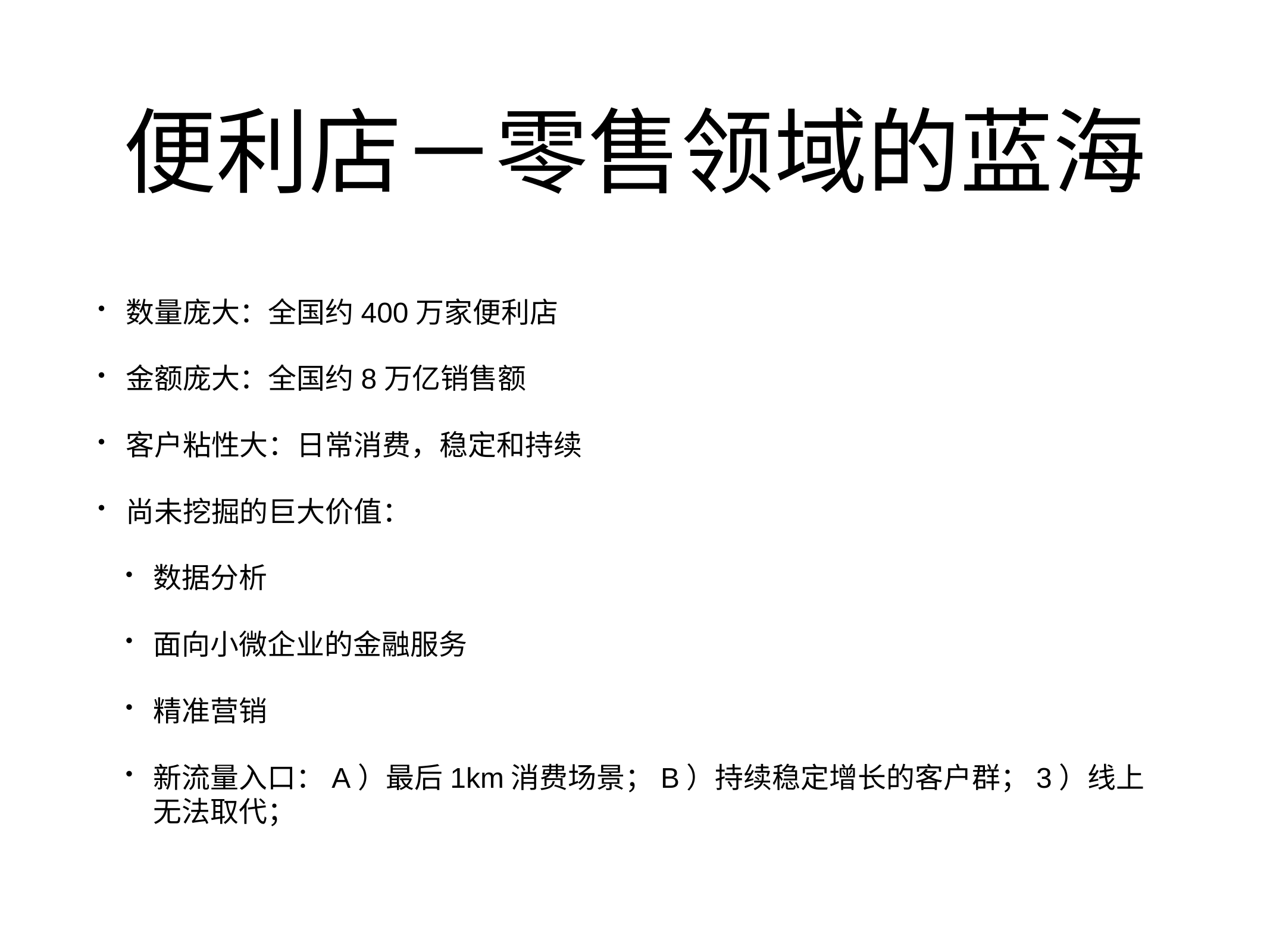

# 便利店－零售领域的蓝海
数量庞大：全国约400万家便利店
金额庞大：全国约8万亿销售额
客户粘性大：日常消费，稳定和持续
尚未挖掘的巨大价值：
数据分析
面向小微企业的金融服务
精准营销
新流量入口：A）最后1km消费场景；B）持续稳定增长的客户群；3）线上无法取代；